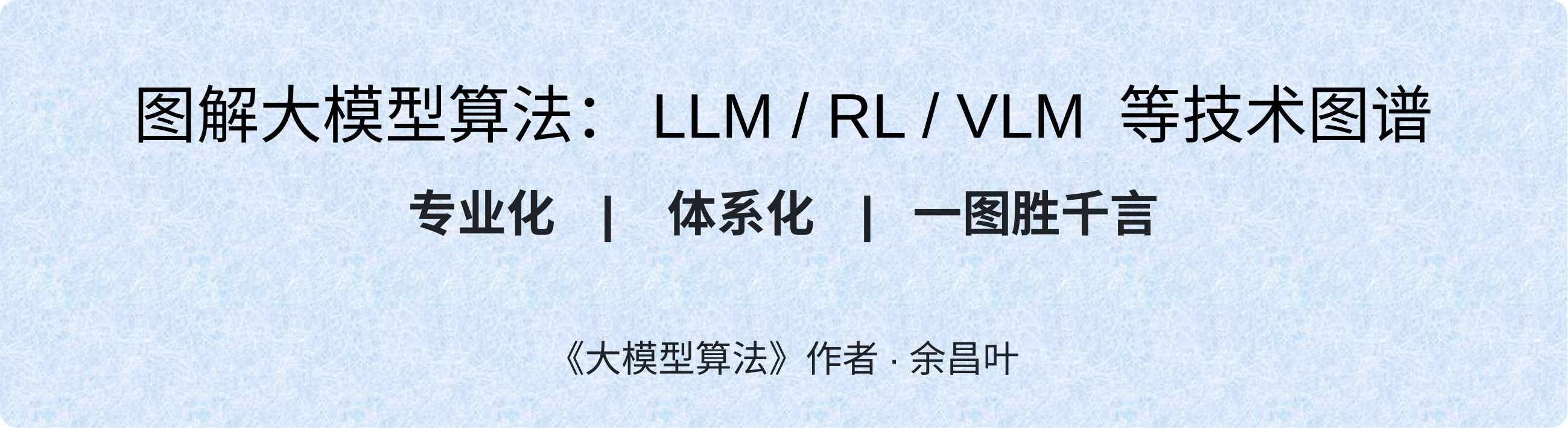

图解大模型算法：LLM / RL / VLM 等技术图谱
专业化   |   体系化   |  一图胜千言
《大模型算法》作者·余昌叶